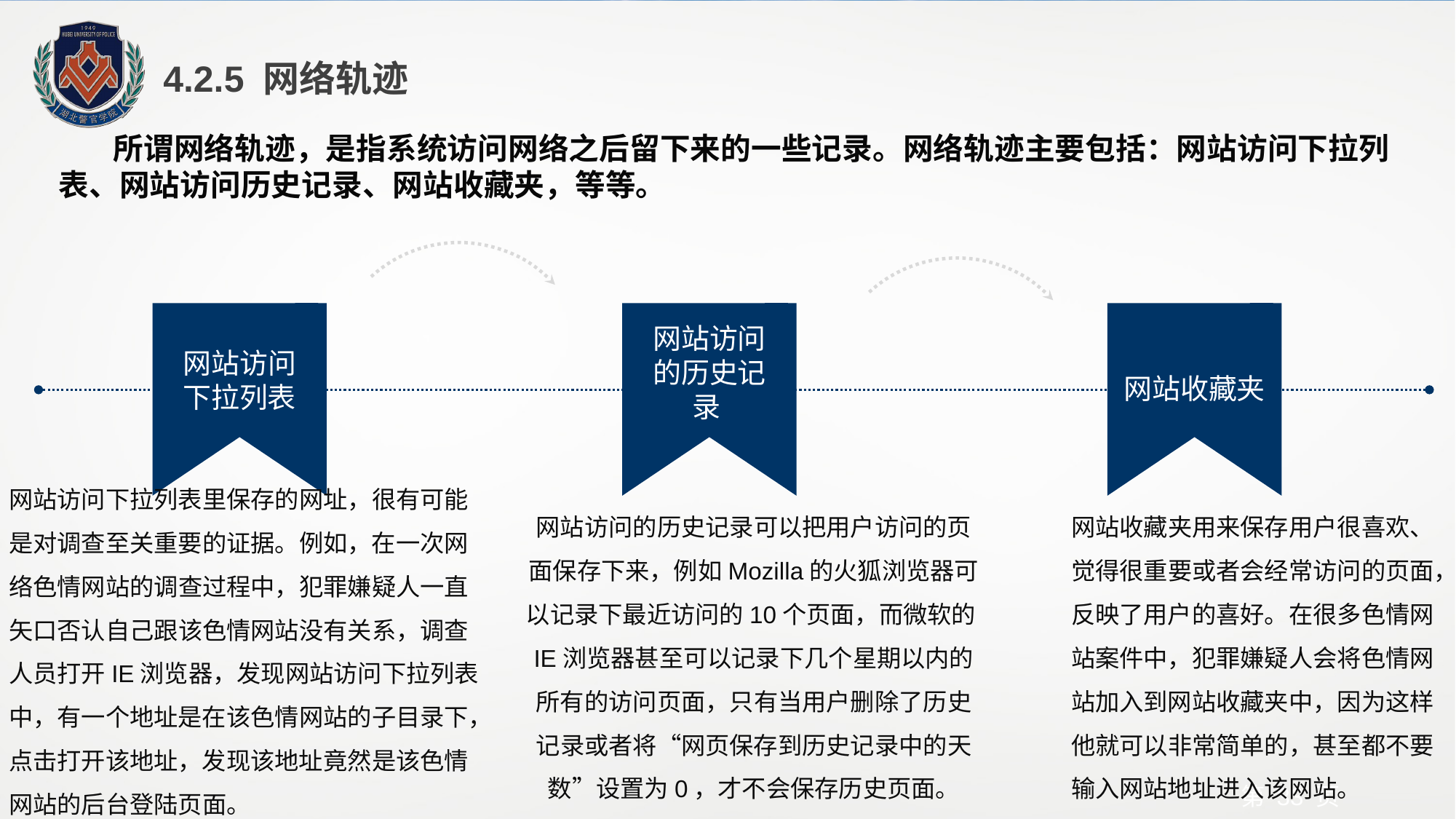

4.2.5 网络轨迹
　　所谓网络轨迹，是指系统访问网络之后留下来的一些记录。网络轨迹主要包括：网站访问下拉列表、网站访问历史记录、网站收藏夹，等等。

网站收藏夹

网站访问的历史记录

网站访问下拉列表
网站访问下拉列表里保存的网址，很有可能是对调查至关重要的证据。例如，在一次网络色情网站的调查过程中，犯罪嫌疑人一直矢口否认自己跟该色情网站没有关系，调查人员打开IE浏览器，发现网站访问下拉列表中，有一个地址是在该色情网站的子目录下，点击打开该地址，发现该地址竟然是该色情网站的后台登陆页面。
网站访问的历史记录可以把用户访问的页面保存下来，例如Mozilla的火狐浏览器可以记录下最近访问的10个页面，而微软的IE浏览器甚至可以记录下几个星期以内的所有的访问页面，只有当用户删除了历史记录或者将“网页保存到历史记录中的天数”设置为0，才不会保存历史页面。
网站收藏夹用来保存用户很喜欢、觉得很重要或者会经常访问的页面，反映了用户的喜好。在很多色情网站案件中，犯罪嫌疑人会将色情网站加入到网站收藏夹中，因为这样他就可以非常简单的，甚至都不要输入网站地址进入该网站。